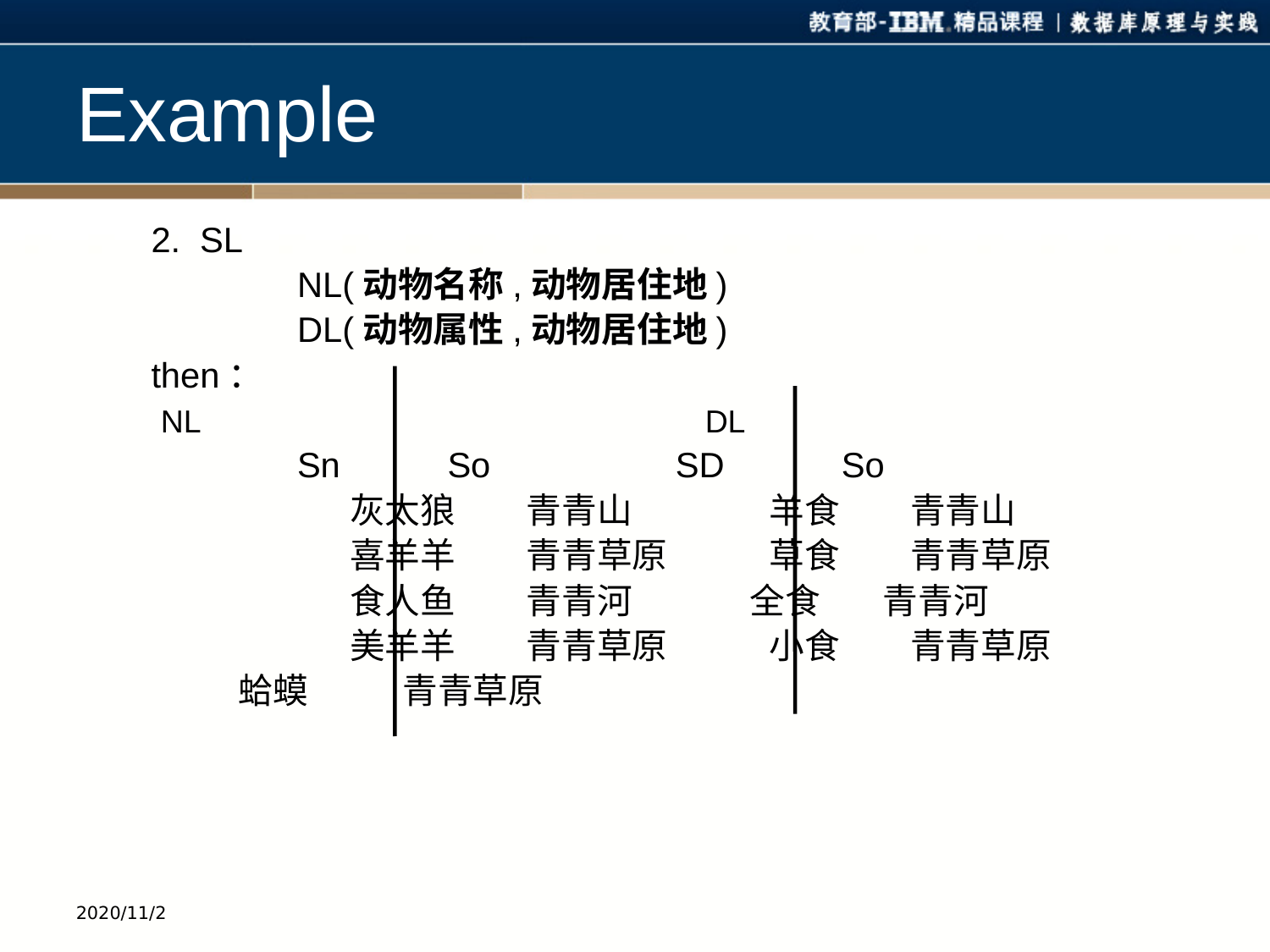

# Example
2.  SL
               NL(动物名称,动物居住地)
               DL(动物属性,动物居住地)
then：
 NL                                                         DL
               Sn           So                   SD            So
		   灰太狼         青青山	         羊食         青青山
 		   喜羊羊         青青草原	         草食         青青草原
 		   食人鱼         青青河               全食        青青河
		   美羊羊         青青草原 	         小食         青青草原
          蛤蟆            青青草原